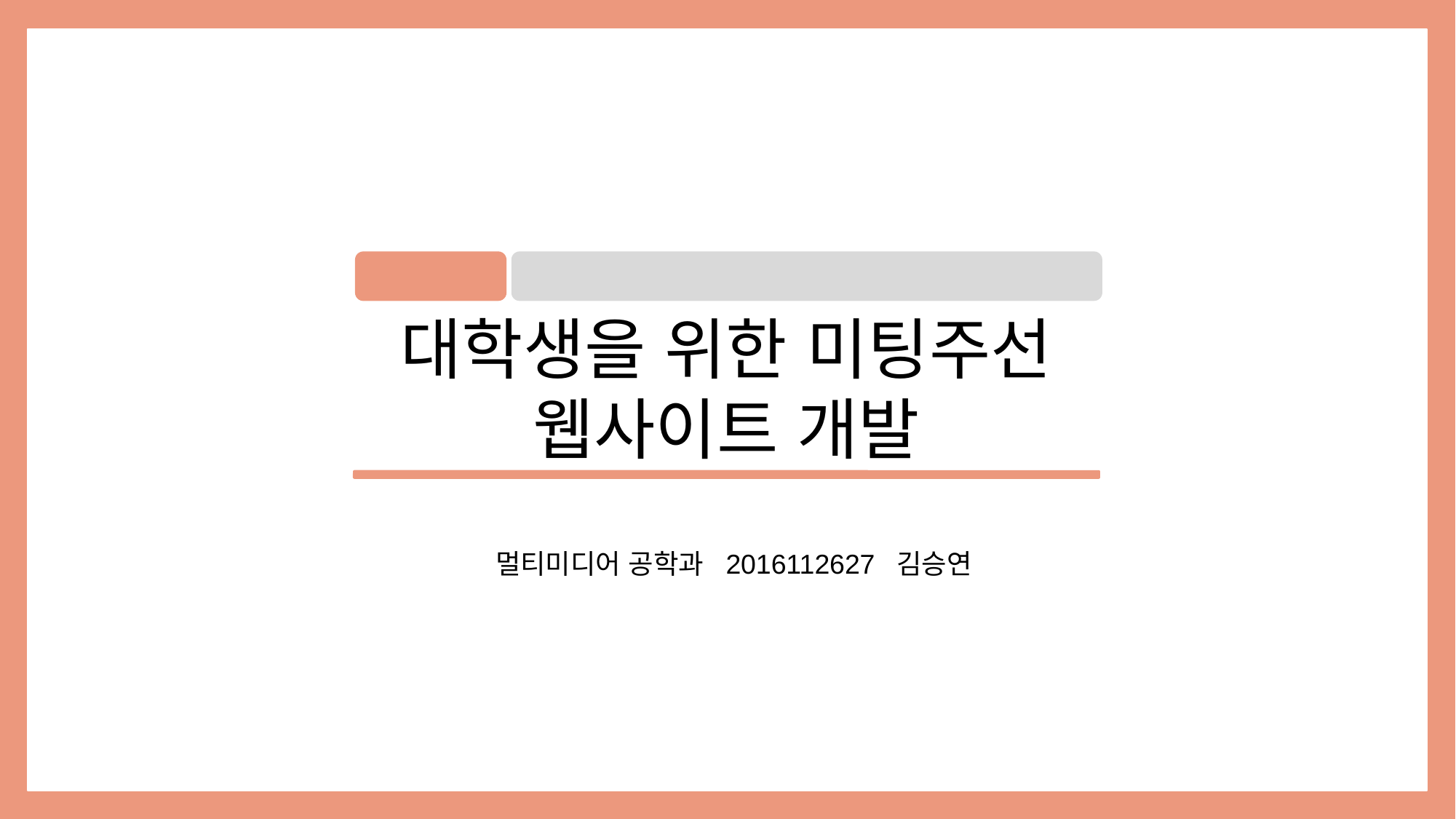

대학생을 위한 미팅주선 웹사이트 개발
멀티미디어 공학과  2016112627  김승연